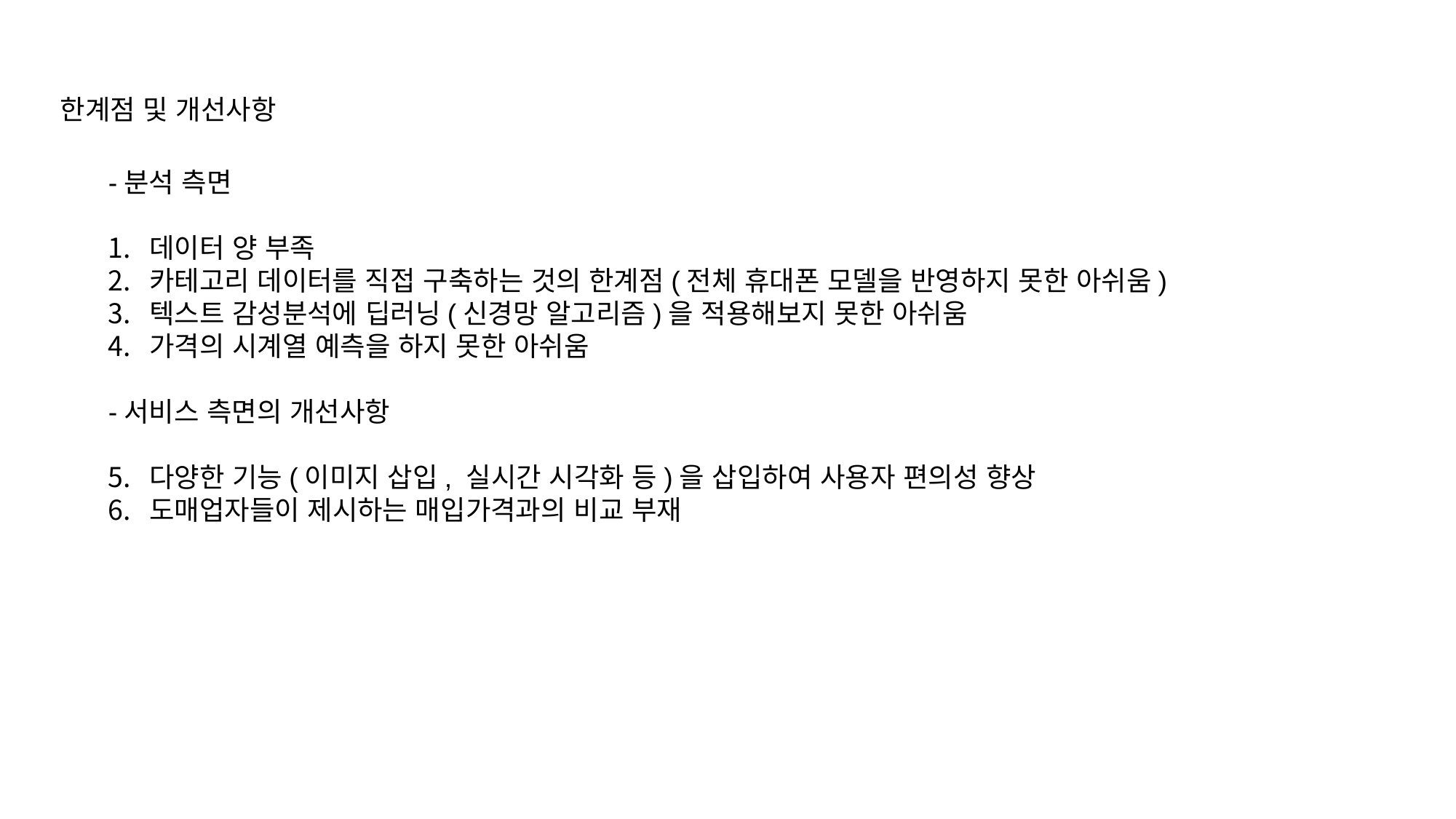

한계점 및 개선사항
-분석 측면

데이터 양 부족
카테고리 데이터를 직접 구축하는 것의 한계점(전체 휴대폰 모델을 반영하지 못한 아쉬움)
텍스트 감성분석에 딥러닝(신경망 알고리즘)을 적용해보지 못한 아쉬움
가격의 시계열 예측을 하지 못한 아쉬움

-서비스 측면의 개선사항

다양한 기능(이미지 삽입, 실시간 시각화 등)을 삽입하여 사용자 편의성 향상
도매업자들이 제시하는 매입가격과의 비교 부재